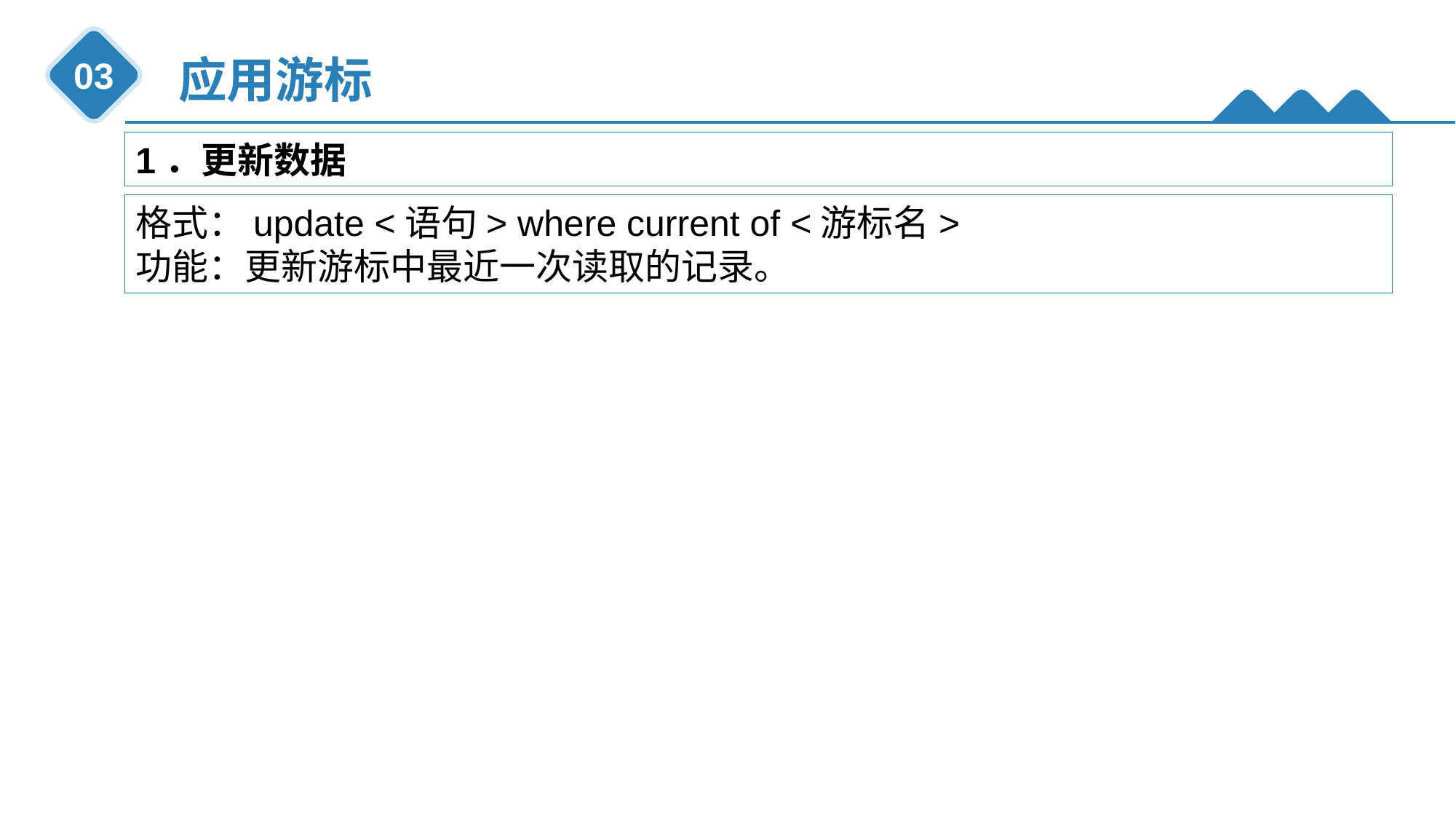

应用游标
03

1．更新数据
格式：update <语句> where current of <游标名>
功能：更新游标中最近一次读取的记录。